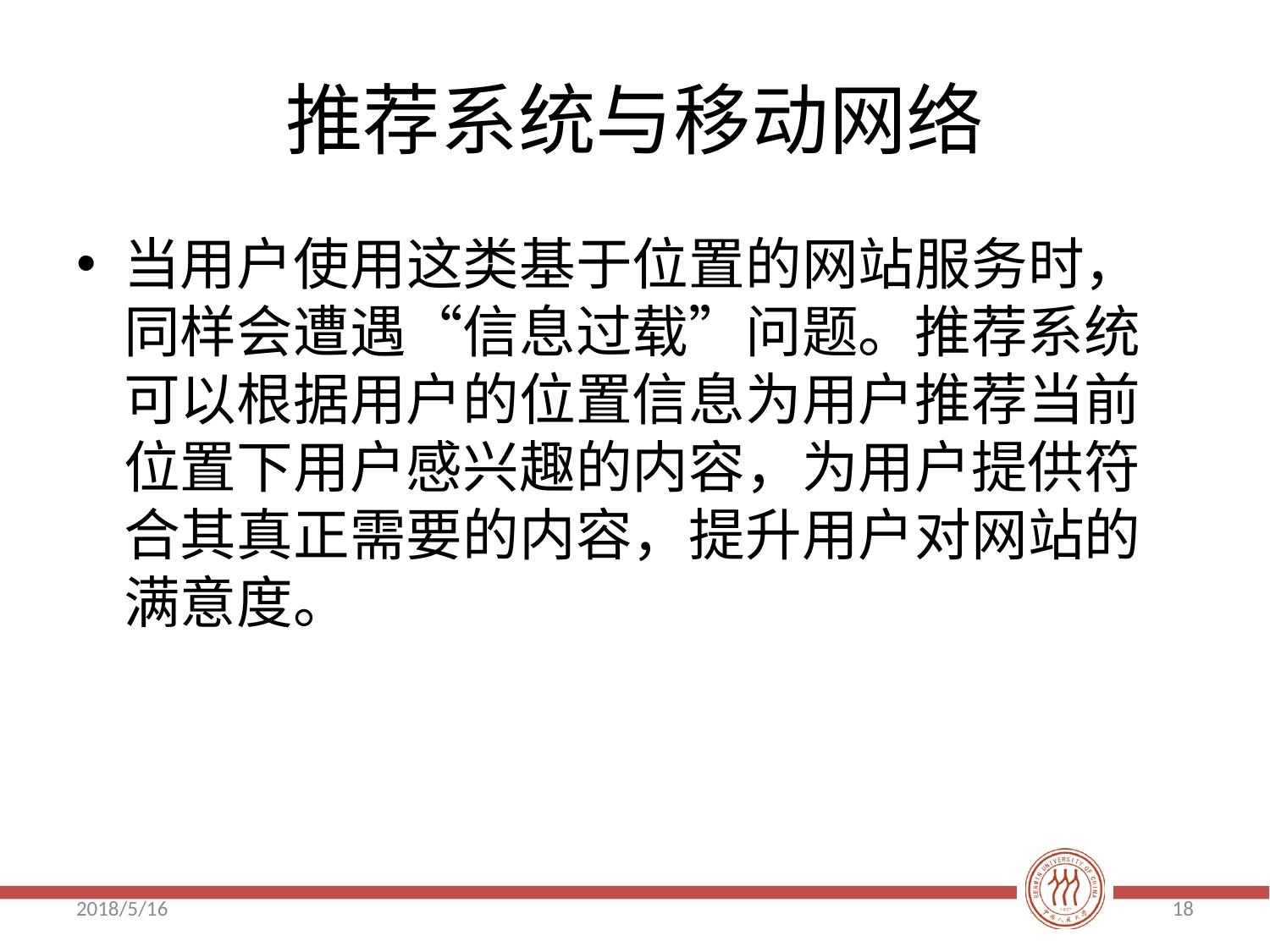

# 推荐系统与移动网络
当用户使用这类基于位置的网站服务时，同样会遭遇“信息过载”问题。推荐系统可以根据用户的位置信息为用户推荐当前位置下用户感兴趣的内容，为用户提供符合其真正需要的内容，提升用户对网站的满意度。
2018/5/16
18